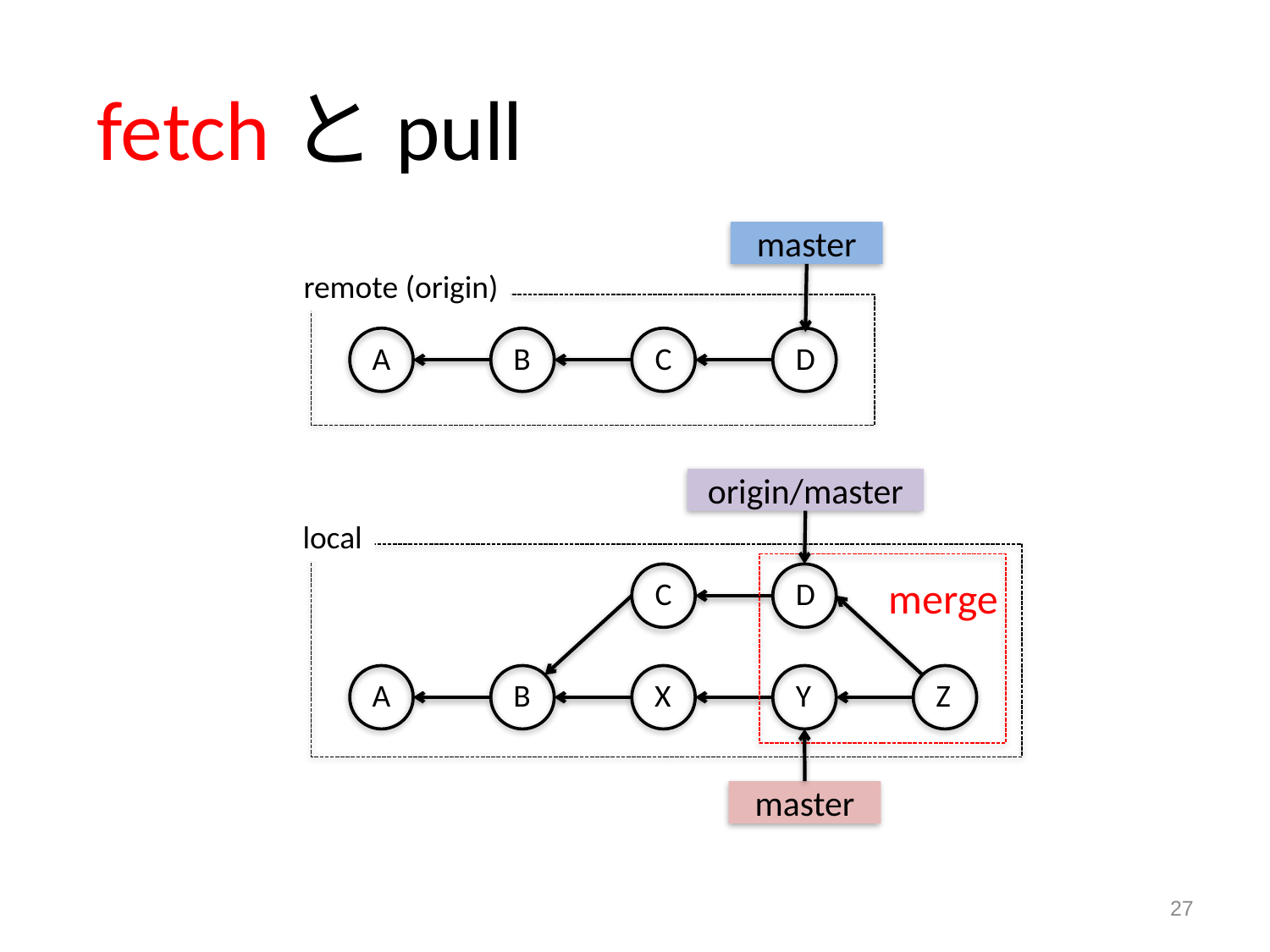

fetchとpull
master
remote (origin)

A

B

C

D
origin/master
local

merge
C
D

A

B

X

Y

Z
master
27